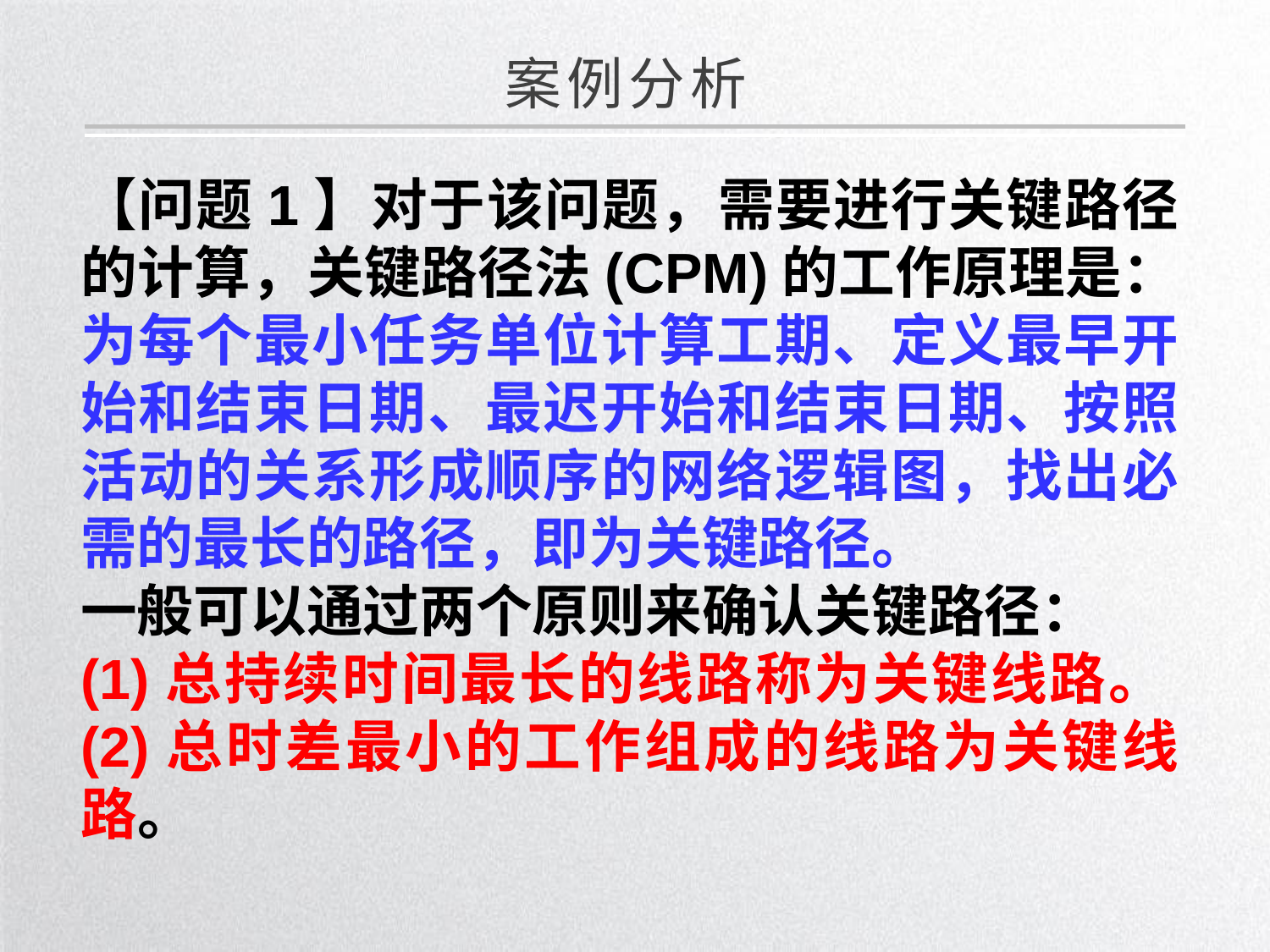

案例分析
【问题1】对于该问题，需要进行关键路径的计算，关键路径法(CPM)的工作原理是：为每个最小任务单位计算工期、定义最早开始和结束日期、最迟开始和结束日期、按照活动的关系形成顺序的网络逻辑图，找出必需的最长的路径，即为关键路径。
一般可以通过两个原则来确认关键路径：
(1)总持续时间最长的线路称为关键线路。(2)总时差最小的工作组成的线路为关键线路。